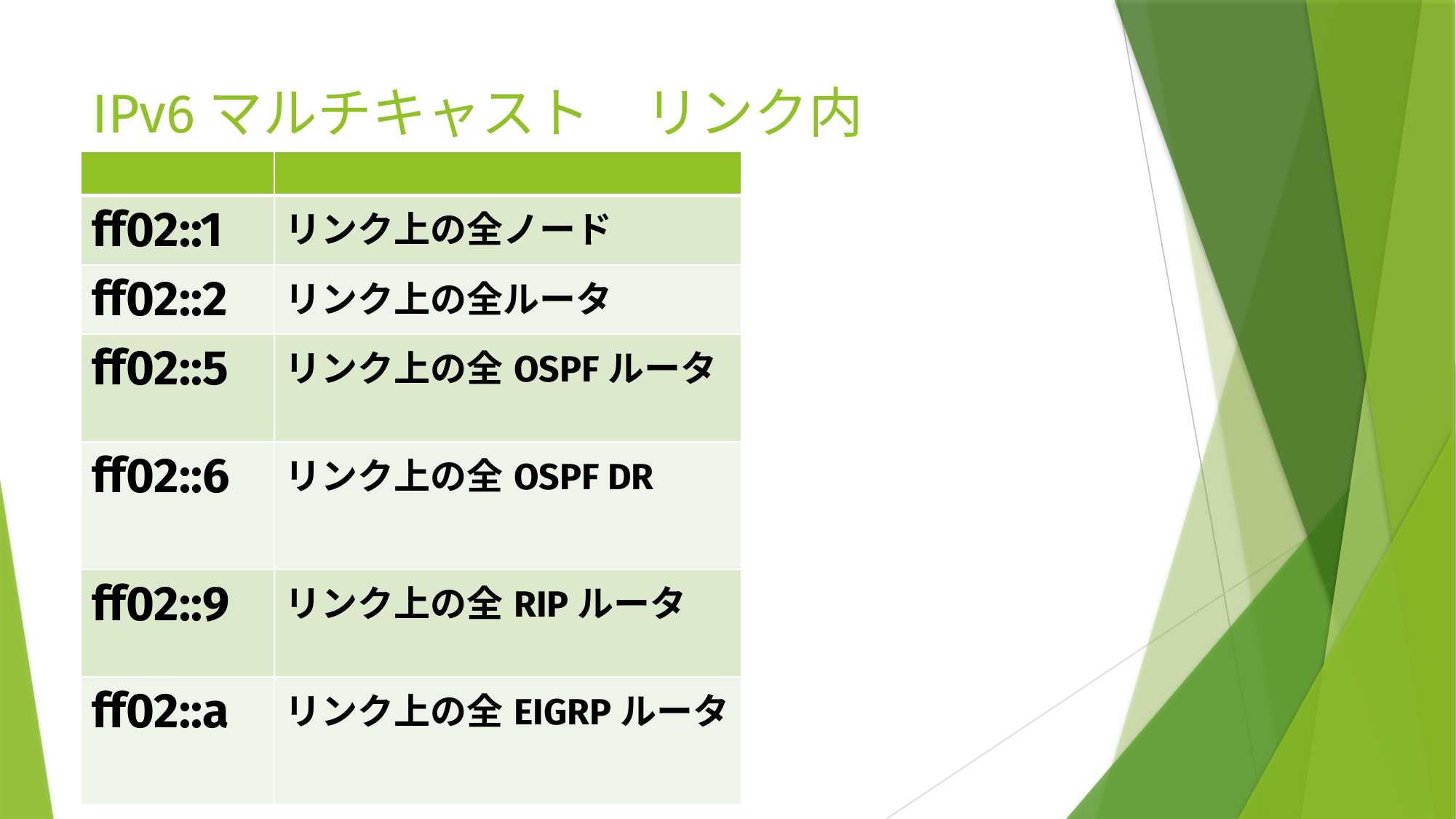

# IPv6マルチキャスト　リンク内
|  |  |
| --- | --- |
| ff02::1 | リンク上の全ノード |
| ff02::2 | リンク上の全ルータ |
| ff02::5 | リンク上の全OSPFルータ |
| ff02::6 | リンク上の全OSPF DR |
| ff02::9 | リンク上の全RIPルータ |
| ff02::a | リンク上の全EIGRPルータ |